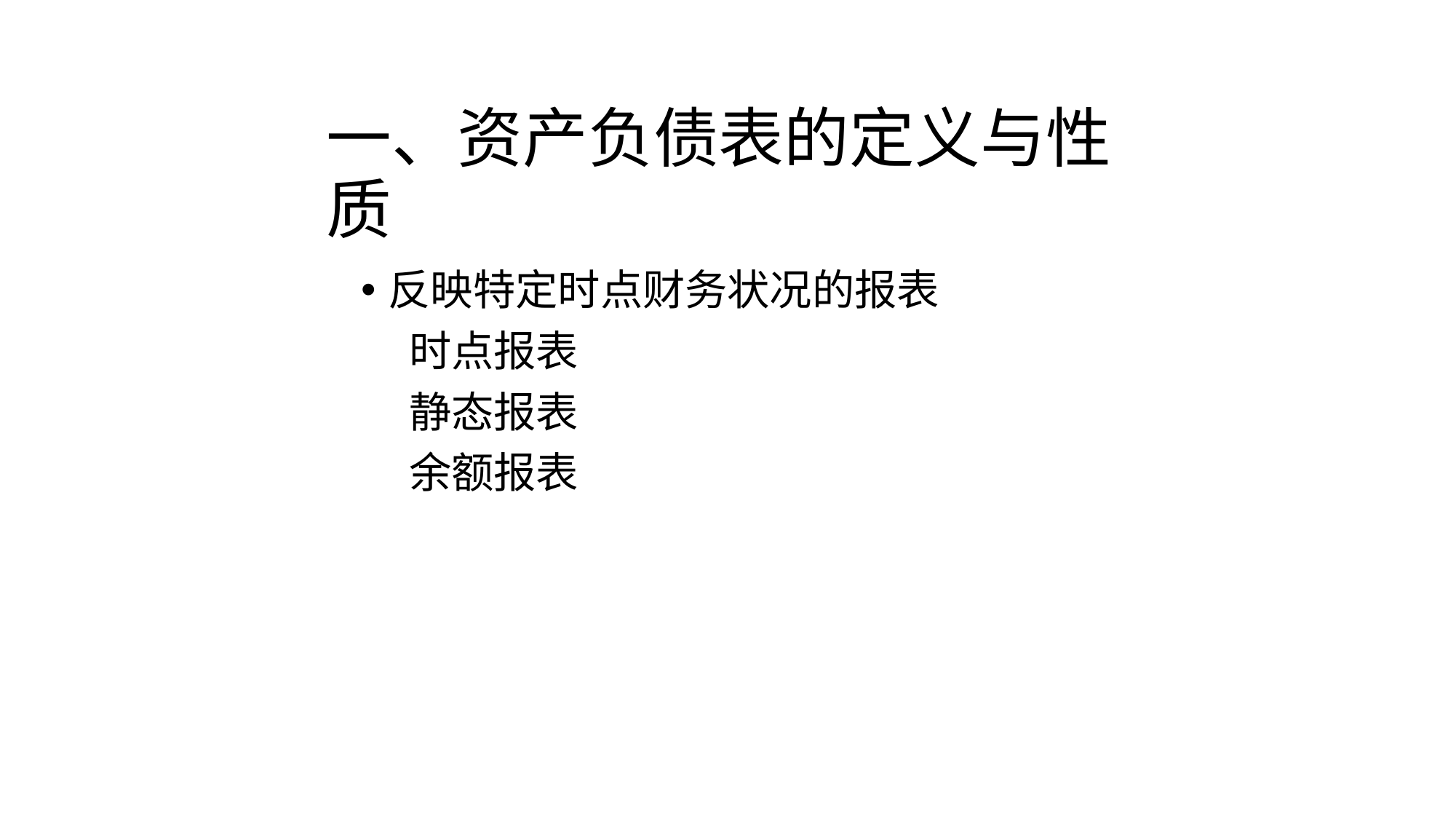

# 一、资产负债表的定义与性质
反映特定时点财务状况的报表
    时点报表
    静态报表
    余额报表